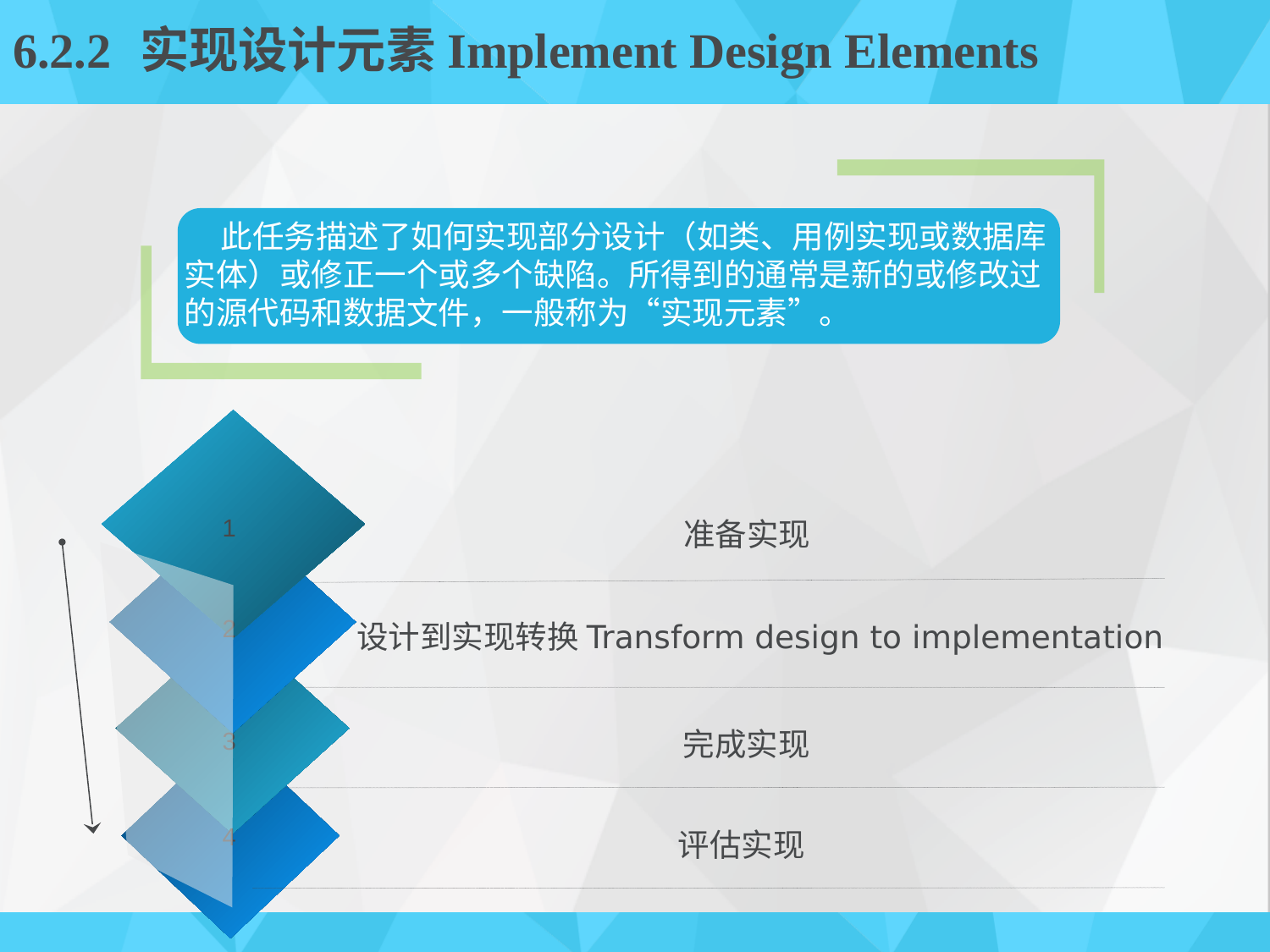

# 6.2.2	实现设计元素Implement Design Elements

    此任务描述了如何实现部分设计（如类、用例实现或数据库实体）或修正一个或多个缺陷。所得到的通常是新的或修改过的源代码和数据文件，一般称为“实现元素”。

1
准备实现

2
设计到实现转换Transform design to implementation

 完成实现
3

4
评估实现